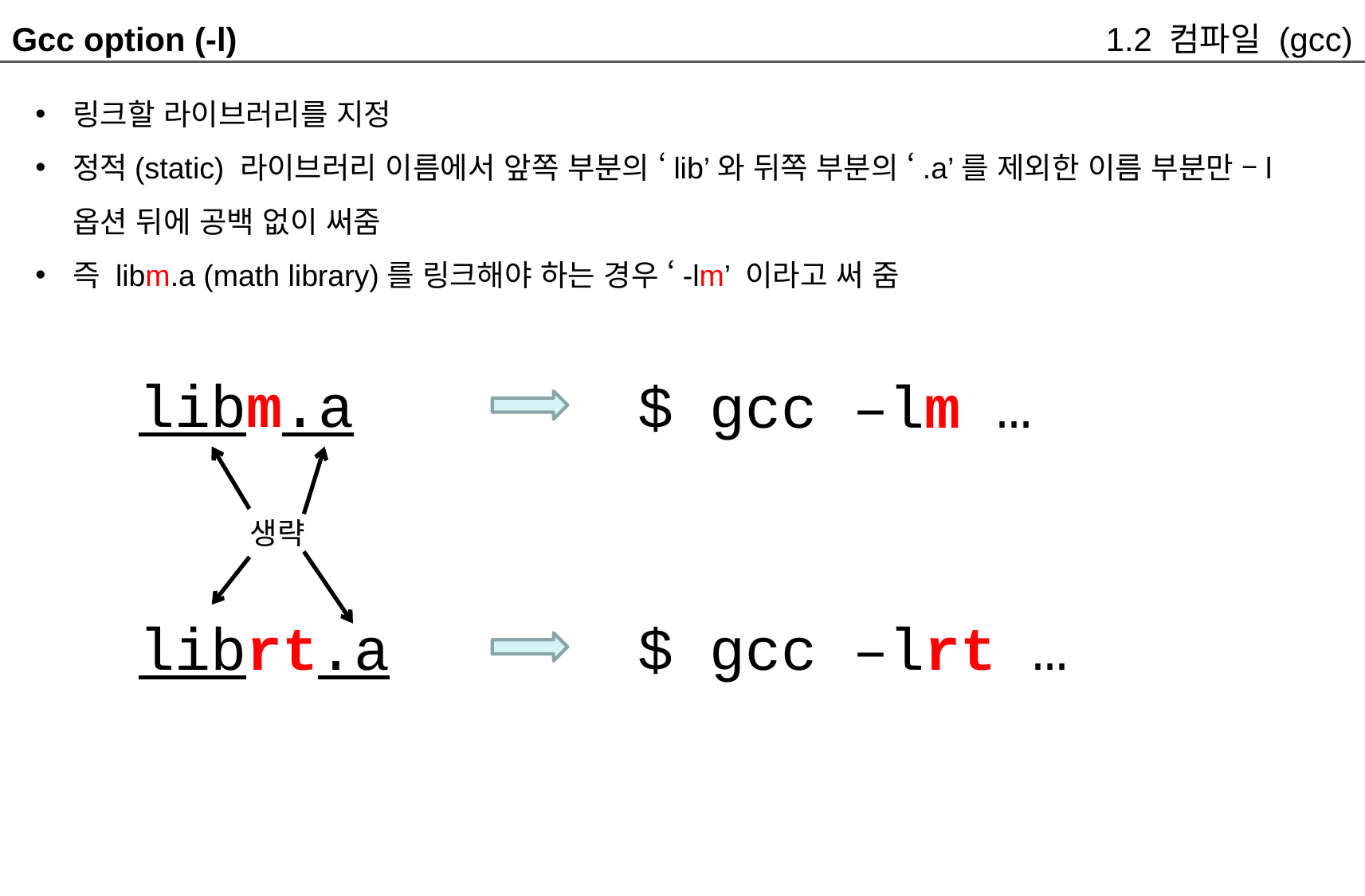

Gcc option (-l)
1.2 컴파일 (gcc)
링크할 라이브러리를 지정
정적(static) 라이브러리 이름에서 앞쪽 부분의 ‘lib’와 뒤쪽 부분의 ‘.a’를 제외한 이름 부분만 –l 옵션 뒤에 공백 없이 써줌
즉 libm.a (math library)를 링크해야 하는 경우 ‘-lm’ 이라고 써 줌
libm.a
$ gcc –lm …

생략
$ gcc –lrt …
librt.a